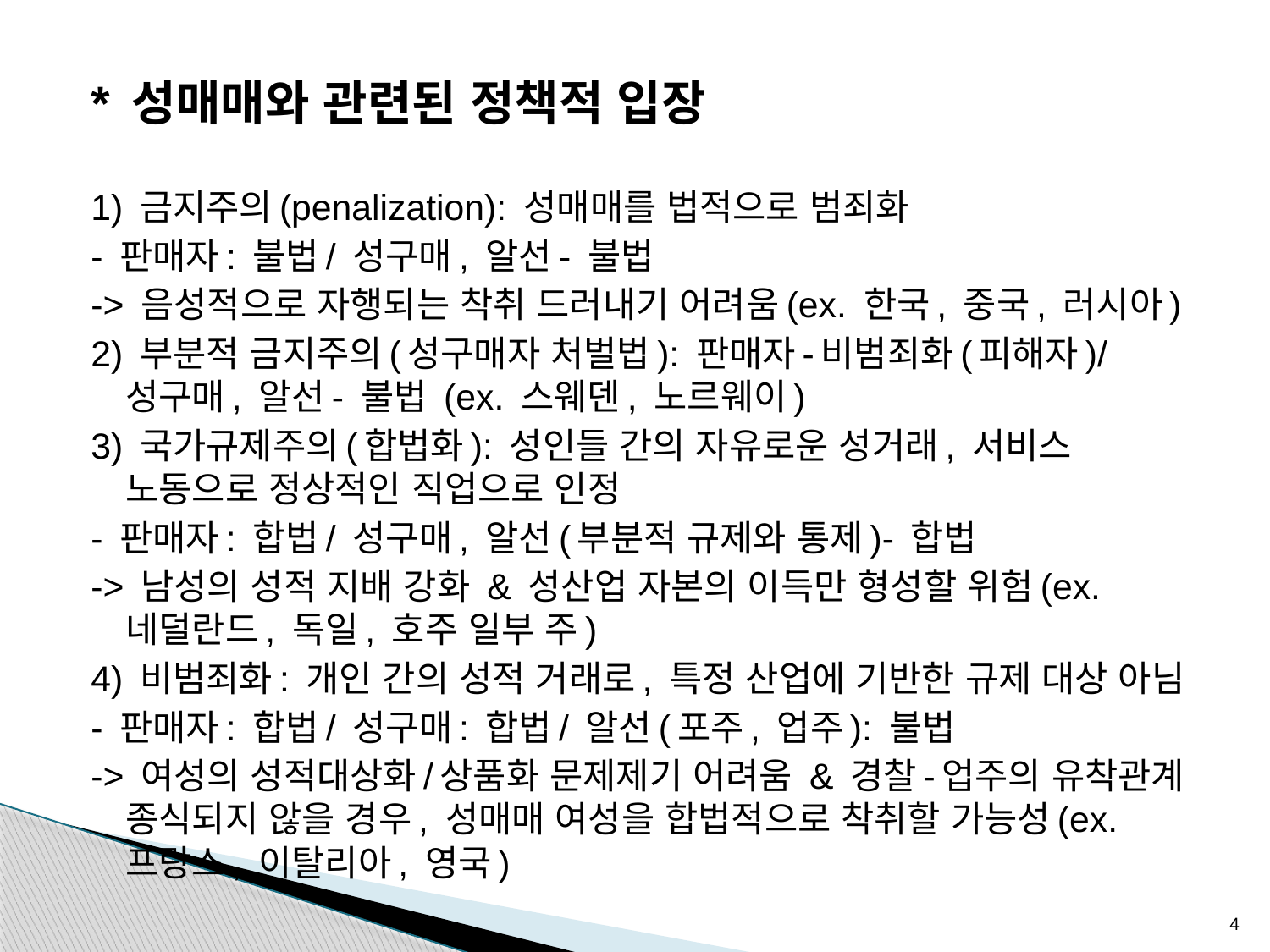

* 성매매와 관련된 정책적 입장

1) 금지주의(penalization): 성매매를 법적으로 범죄화
- 판매자: 불법/ 성구매, 알선- 불법
-> 음성적으로 자행되는 착취 드러내기 어려움(ex. 한국, 중국, 러시아)
2) 부분적 금지주의(성구매자 처벌법): 판매자-비범죄화(피해자)/ 성구매, 알선- 불법 (ex. 스웨덴, 노르웨이)
3) 국가규제주의(합법화): 성인들 간의 자유로운 성거래, 서비스 노동으로 정상적인 직업으로 인정
- 판매자: 합법/ 성구매, 알선(부분적 규제와 통제)- 합법
-> 남성의 성적 지배 강화 & 성산업 자본의 이득만 형성할 위험(ex. 네덜란드, 독일, 호주 일부 주)
4) 비범죄화: 개인 간의 성적 거래로, 특정 산업에 기반한 규제 대상 아님
- 판매자: 합법/ 성구매: 합법/ 알선(포주, 업주): 불법
-> 여성의 성적대상화/상품화 문제제기 어려움 & 경찰-업주의 유착관계 종식되지 않을 경우, 성매매 여성을 합법적으로 착취할 가능성(ex. 프랑스, 이탈리아, 영국)

4